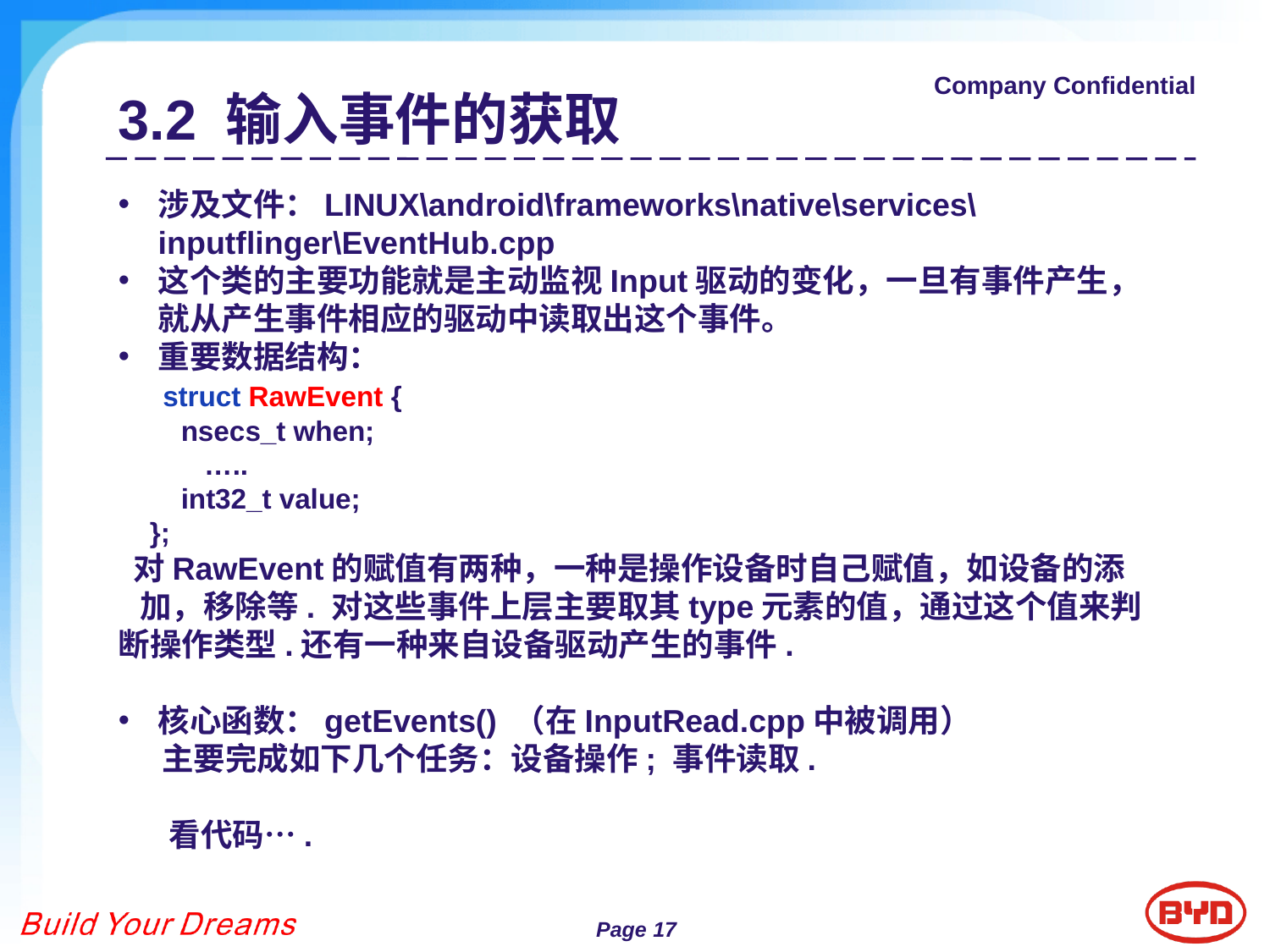

3.2 输入事件的获取

涉及文件：LINUX\android\frameworks\native\services\inputflinger\EventHub.cpp
这个类的主要功能就是主动监视Input驱动的变化，一旦有事件产生，就从产生事件相应的驱动中读取出这个事件。
重要数据结构：
     struct RawEvent {
        nsecs_t when;
           …..
        int32_t value;
    };
 对RawEvent的赋值有两种，一种是操作设备时自己赋值，如设备的添        加，移除等. 对这些事件上层主要取其type元素的值，通过这个值来判断操作类型.还有一种来自设备驱动产生的事件.

核心函数：getEvents() （在InputRead.cpp中被调用）
     主要完成如下几个任务：设备操作; 事件读取.

      看代码….